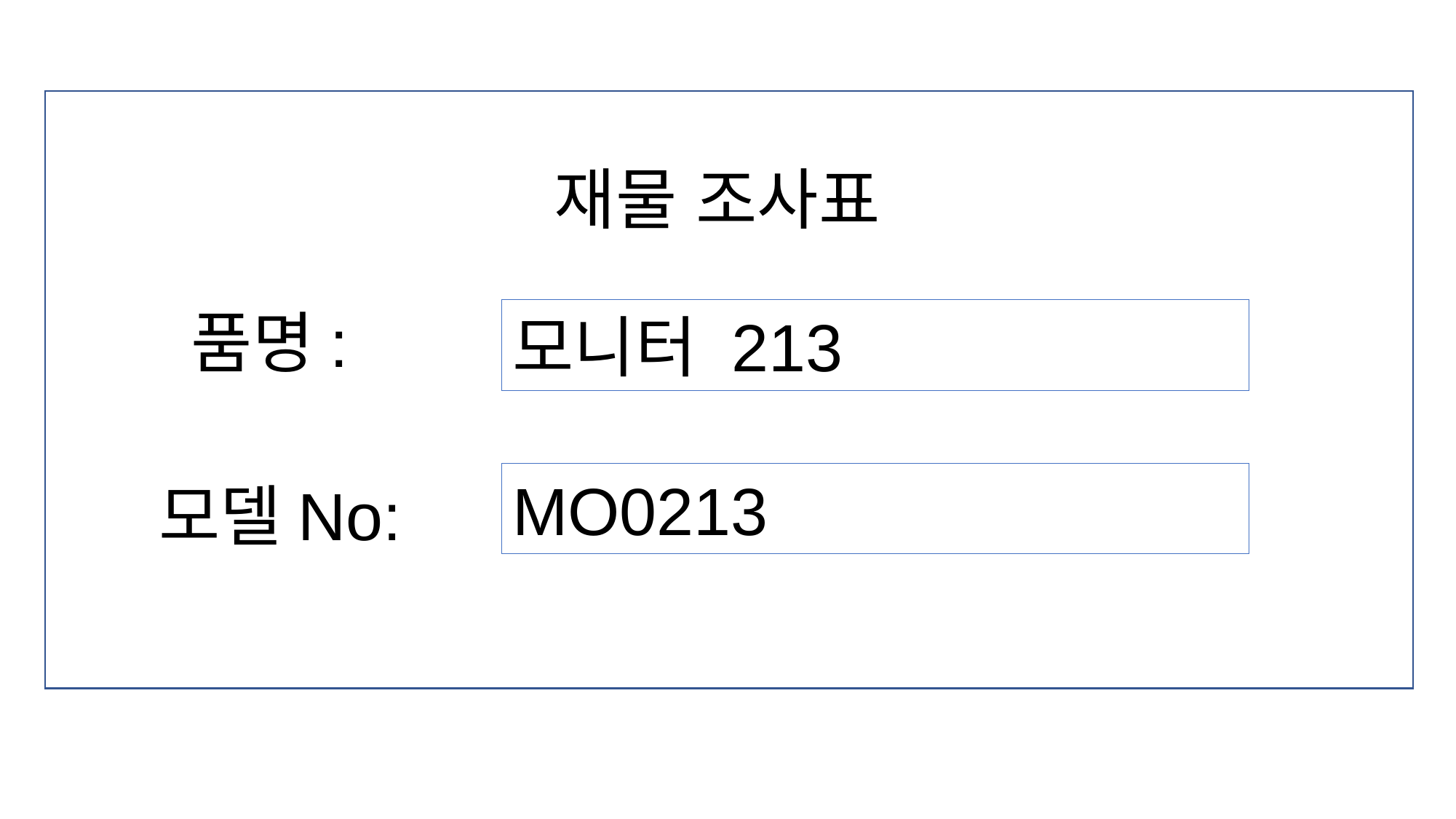

재물 조사표
품명:
모니터 213
MO0213
모델No: